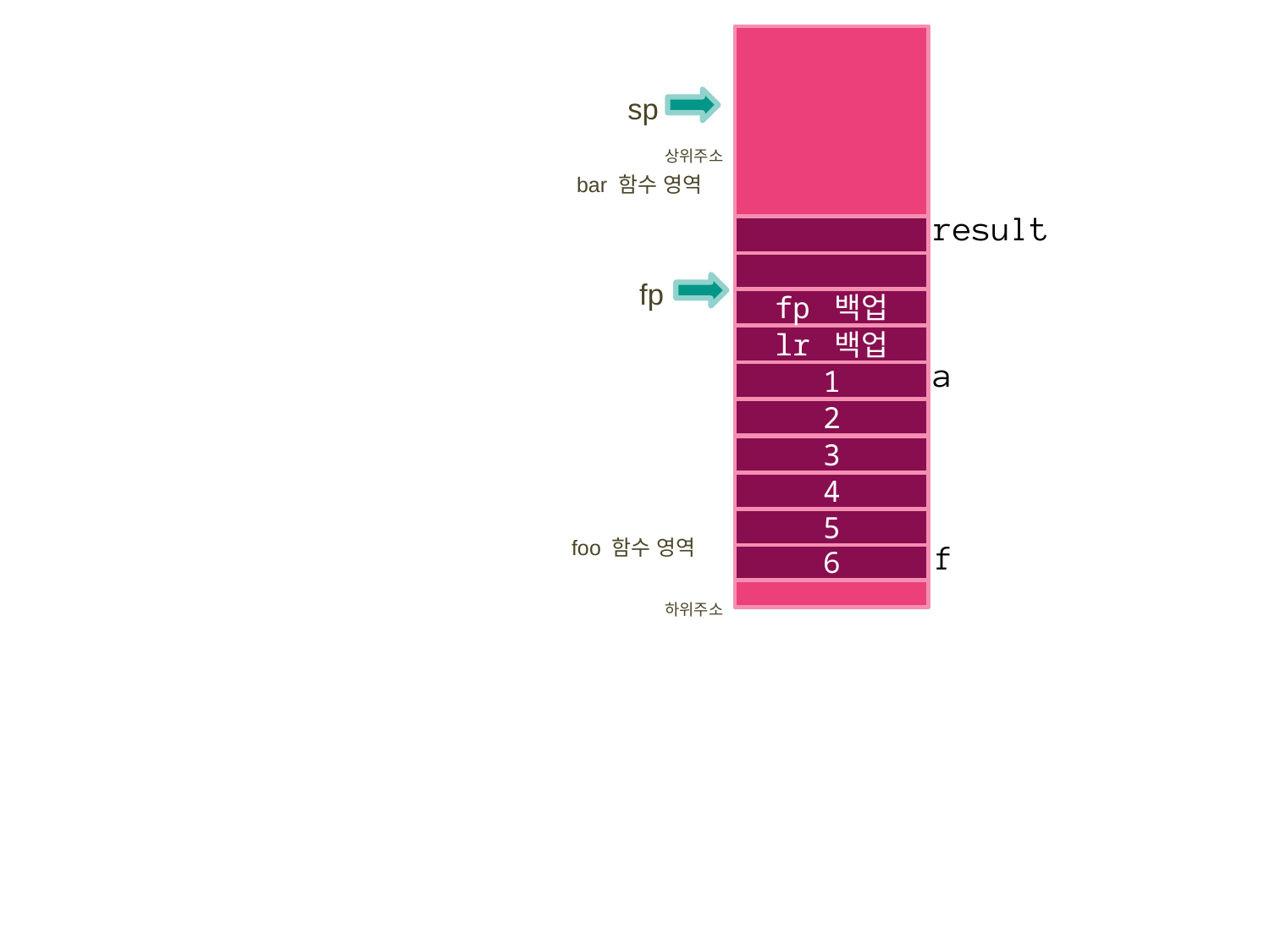

sp

상위주소
bar 함수 영역
result

fp

fp 백업
lr 백업
a
1
2
3
4
5
foo 함수 영역
f
6
하위주소